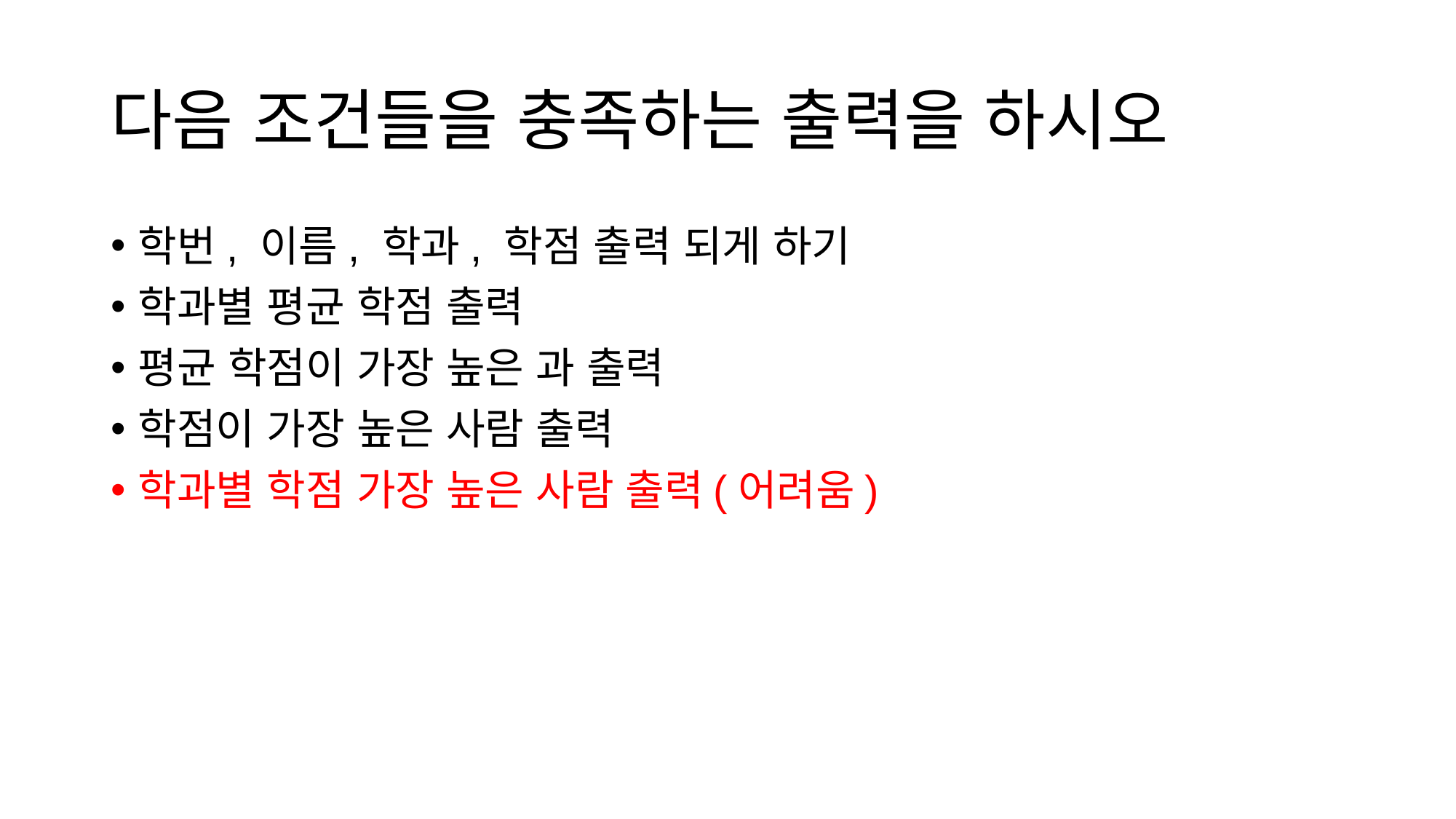

# 다음 조건들을 충족하는 출력을 하시오
학번, 이름, 학과, 학점 출력 되게 하기
학과별 평균 학점 출력
평균 학점이 가장 높은 과 출력
학점이 가장 높은 사람 출력
학과별 학점 가장 높은 사람 출력(어려움)